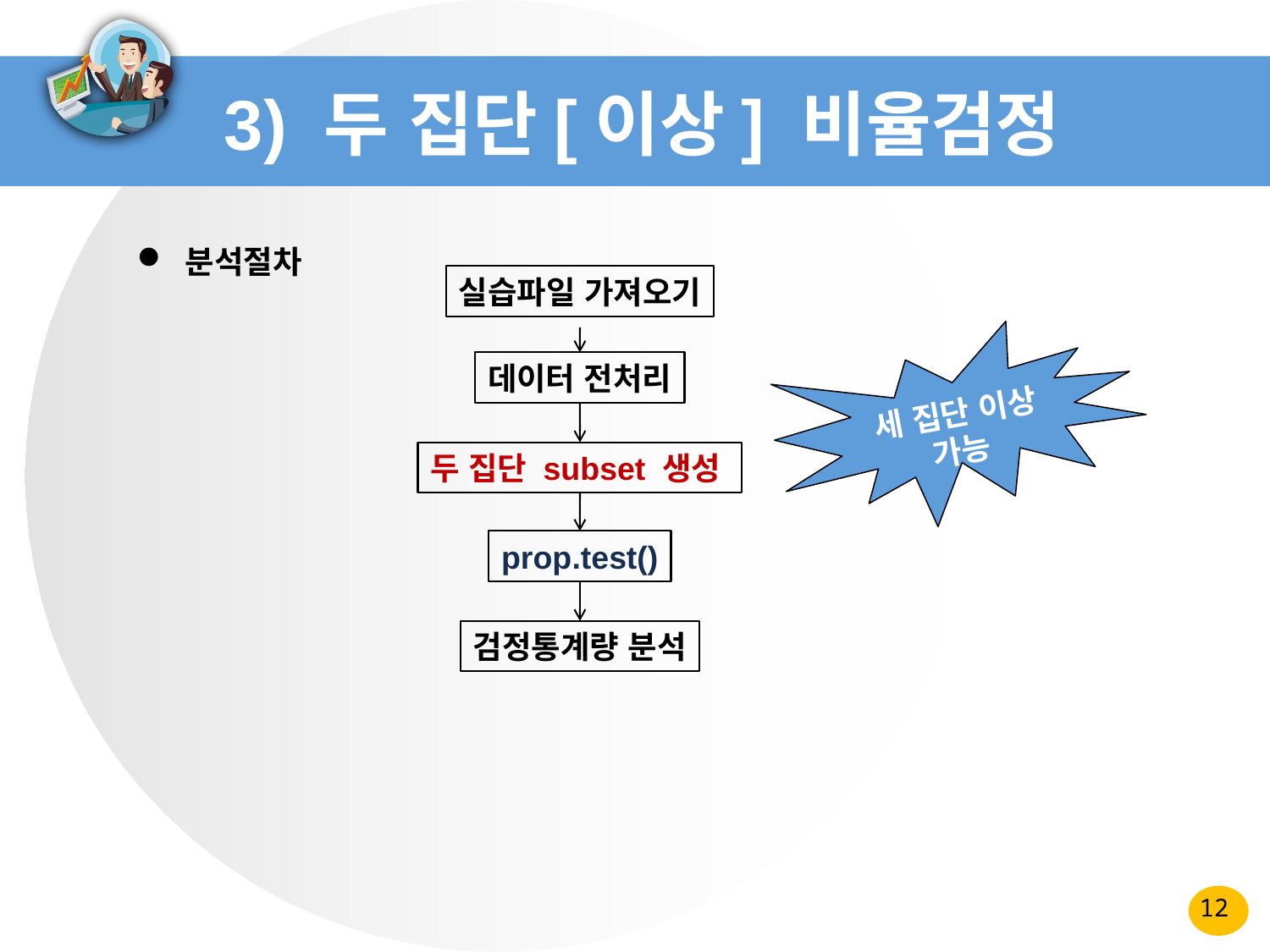

# 3) 두 집단[이상] 비율검정
 분석절차
실습파일 가져오기
세 집단 이상
가능
데이터 전처리
두 집단 subset 생성
prop.test()
검정통계량 분석
12